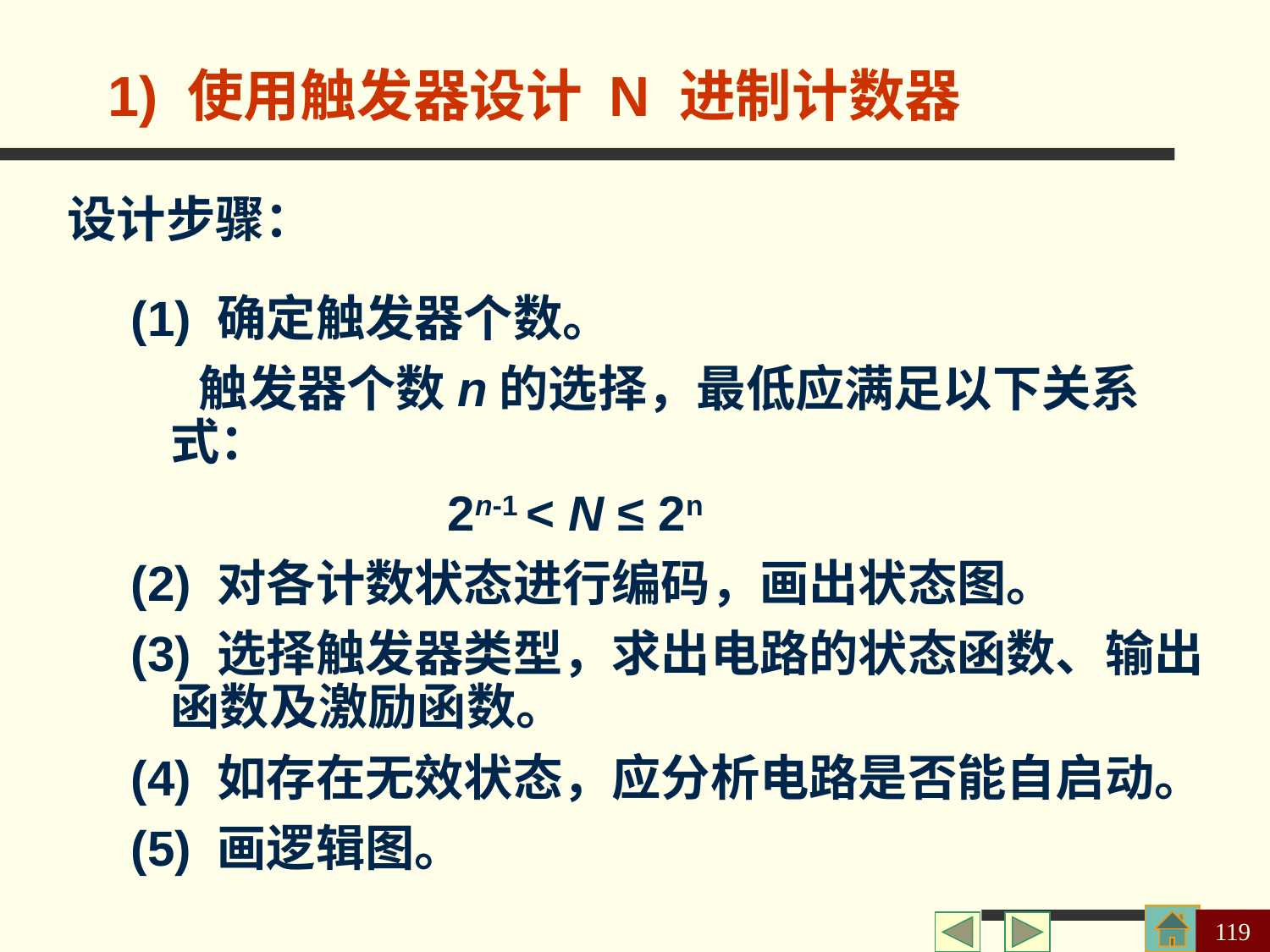

1) 使用触发器设计 N 进制计数器
设计步骤：

(1) 确定触发器个数。
     触发器个数n的选择，最低应满足以下关系式：
                       2n-1 < N ≤ 2n
(2) 对各计数状态进行编码，画出状态图。
(3) 选择触发器类型，求出电路的状态函数、输出函数及激励函数。
(4) 如存在无效状态，应分析电路是否能自启动。
(5) 画逻辑图。
119